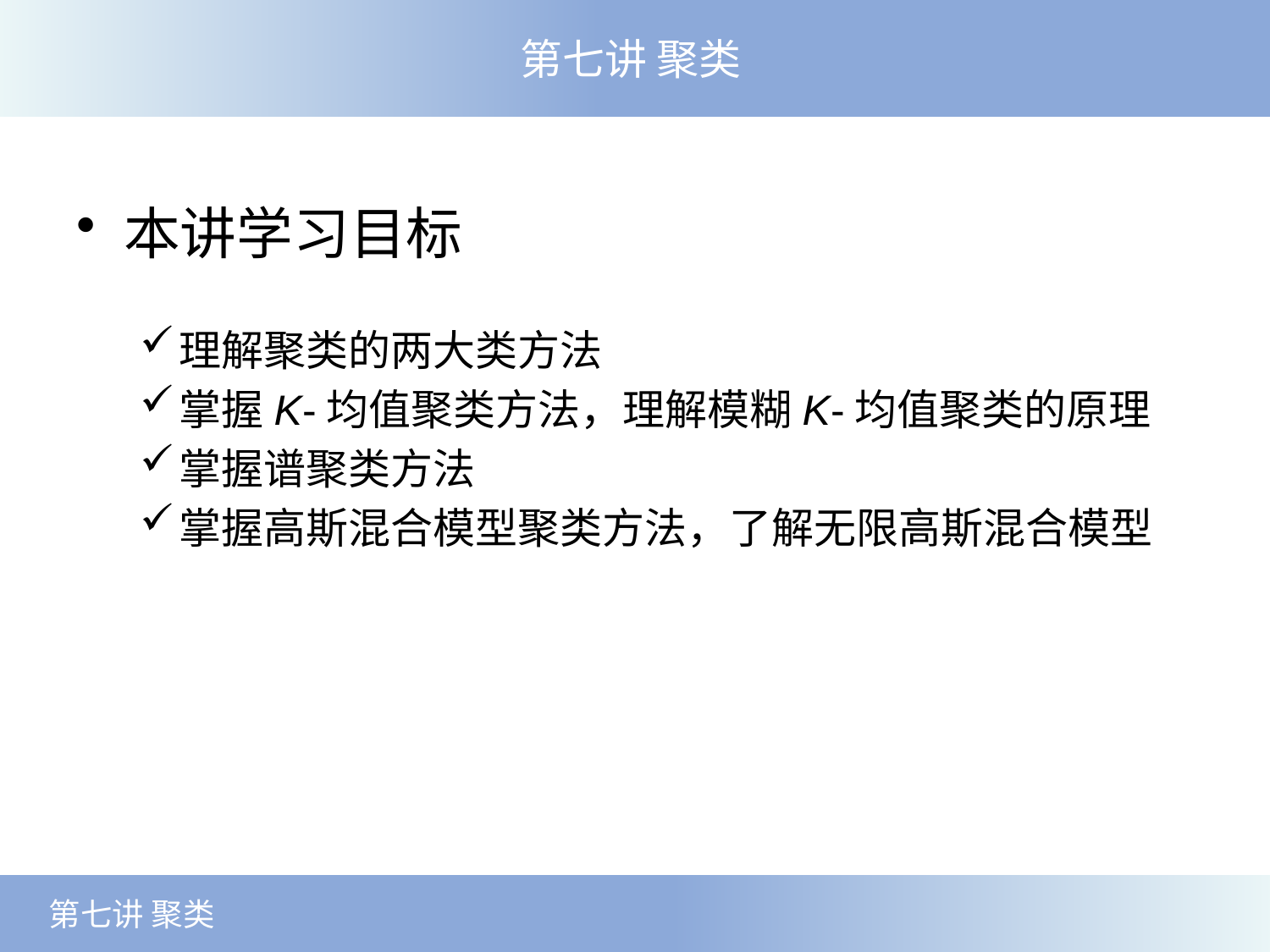

第七讲 聚类
本讲学习目标

理解聚类的两大类方法
掌握K-均值聚类方法，理解模糊K-均值聚类的原理
掌握谱聚类方法
掌握高斯混合模型聚类方法，了解无限高斯混合模型
    第七讲 聚类